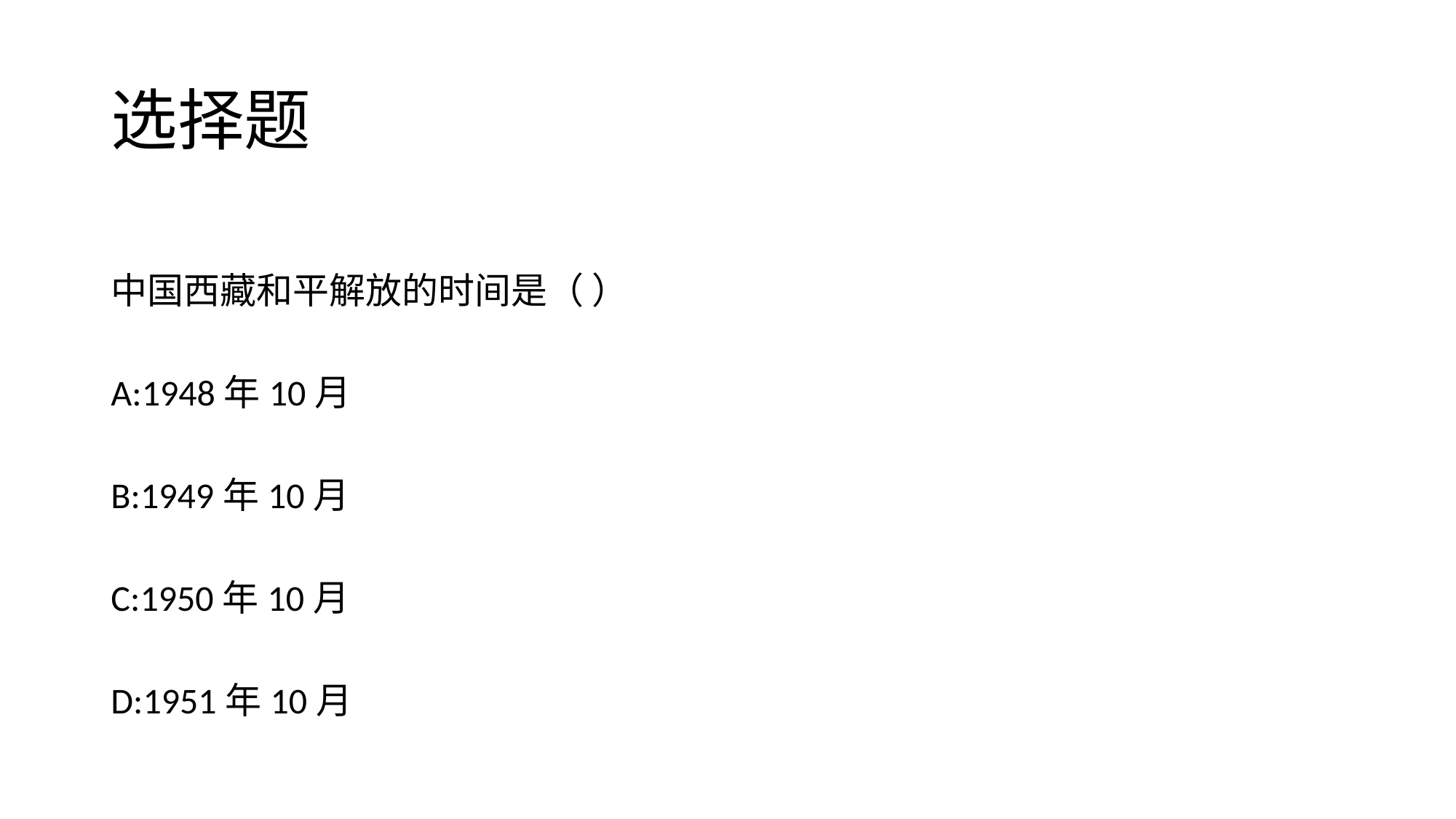

# 选择题
中国西藏和平解放的时间是（ ）
A:1948年10月
B:1949年10月
C:1950年10月
D:1951年10月